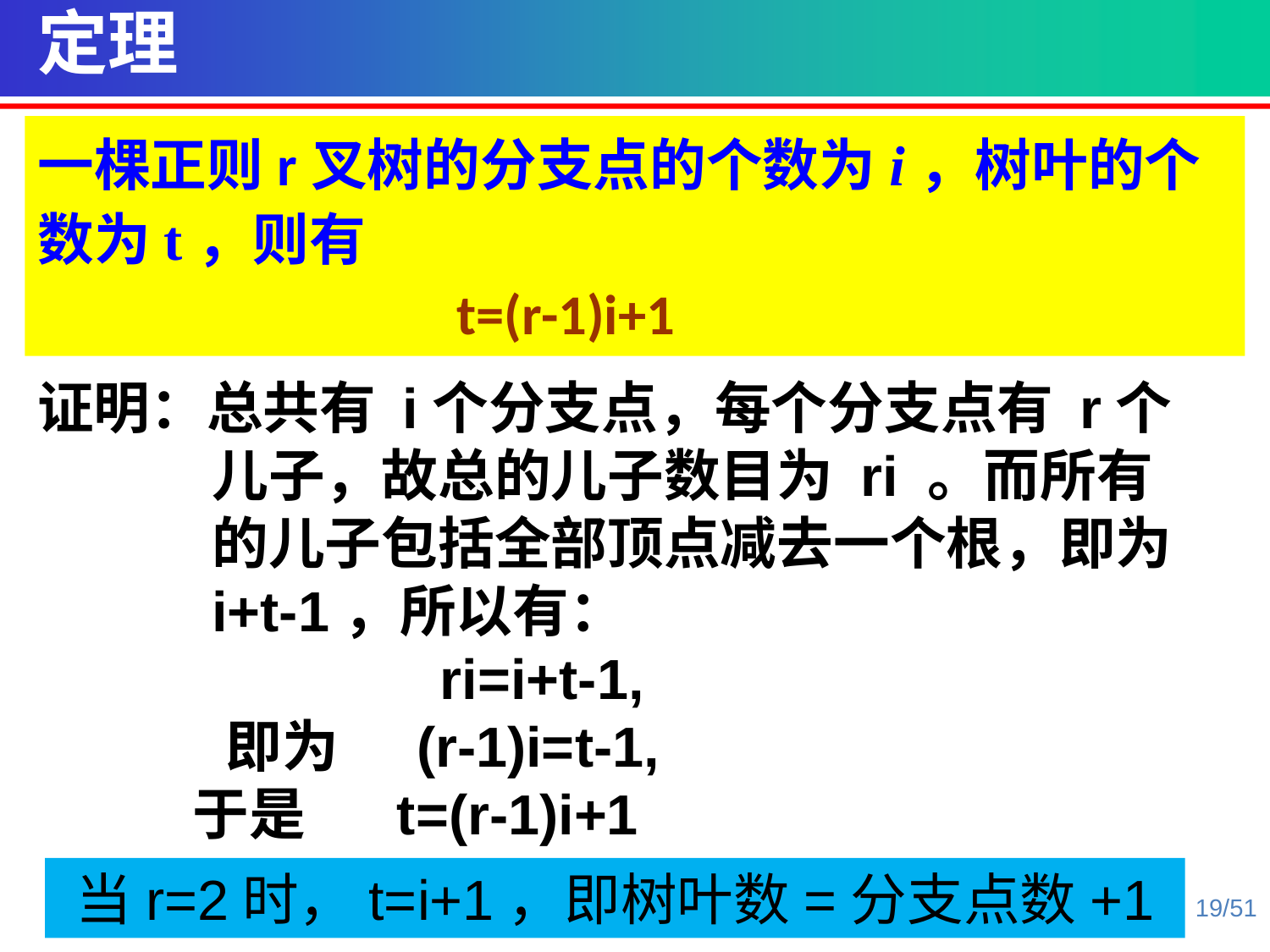

定理
一棵正则r叉树的分支点的个数为i，树叶的个数为t，则有
                                 t=(r-1)i+1
证明：总共有 i个分支点，每个分支点有 r个儿子，故总的儿子数目为 ri 。而所有的儿子包括全部顶点减去一个根，即为 i+t-1，所以有：
			ri=i+t-1,
	  即为     (r-1)i=t-1,
           于是      t=(r-1)i+1
当r=2时，t=i+1，即树叶数=分支点数+1
19/51